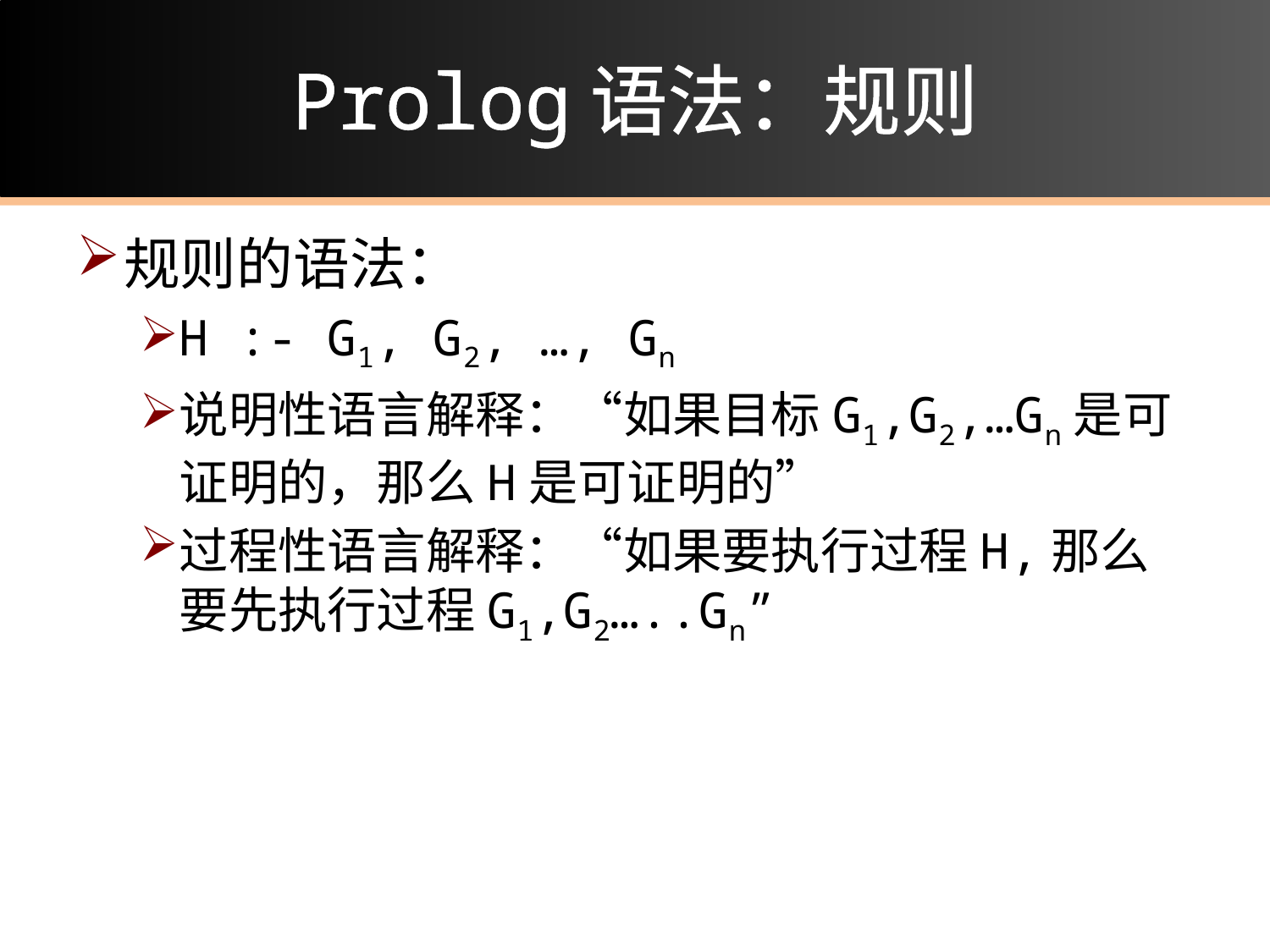

# Prolog语法：规则
规则的语法：
H :- G1, G2, …, Gn
说明性语言解释：“如果目标G1,G2,…Gn是可证明的，那么H是可证明的”
过程性语言解释：“如果要执行过程H,那么要先执行过程G1,G2…..Gn”